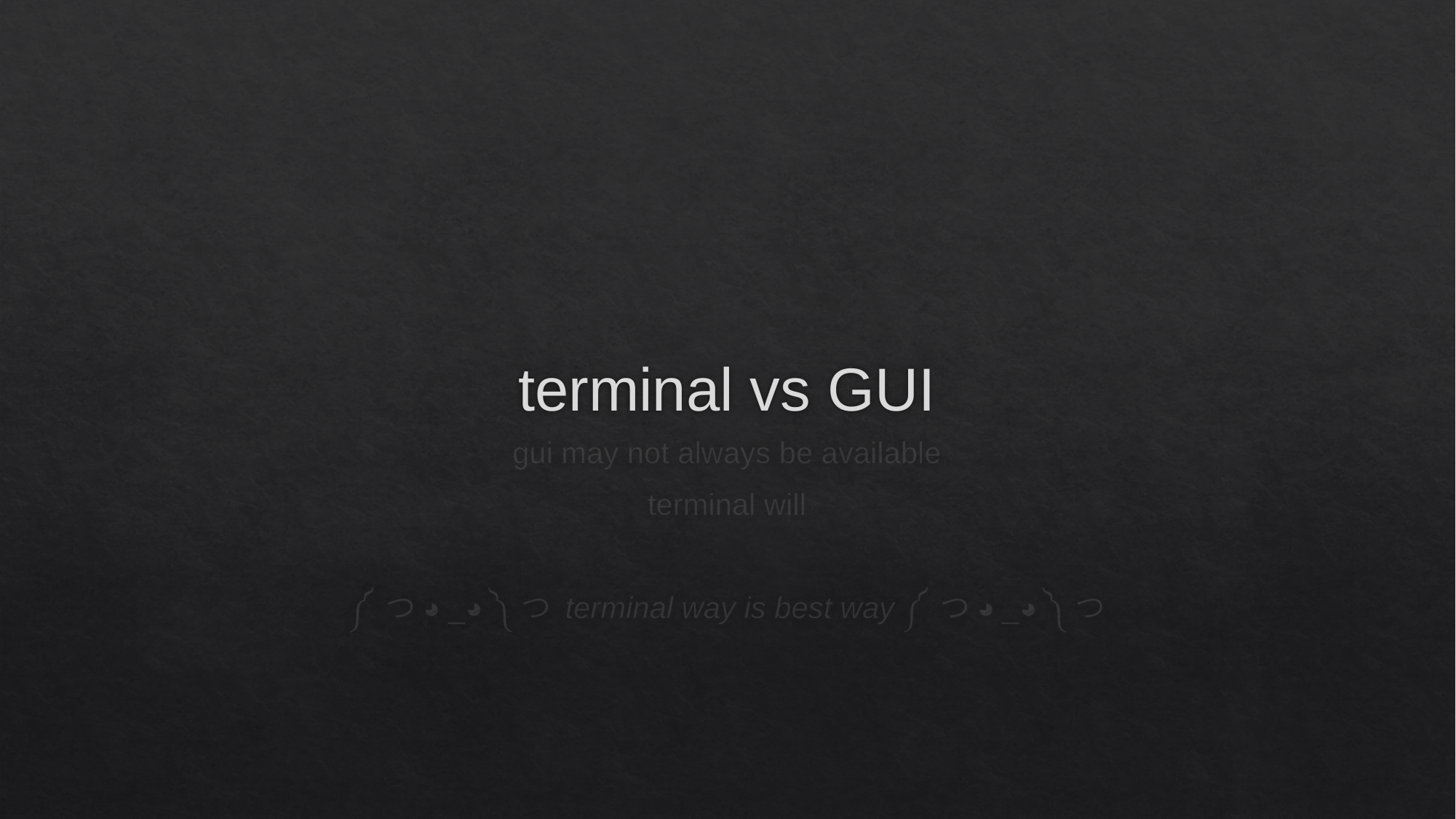

# terminal vs GUI
gui may not always be available
terminal will

༼ つ ◕_◕ ༽つ terminal way is best way ༼ つ ◕_◕ ༽つ